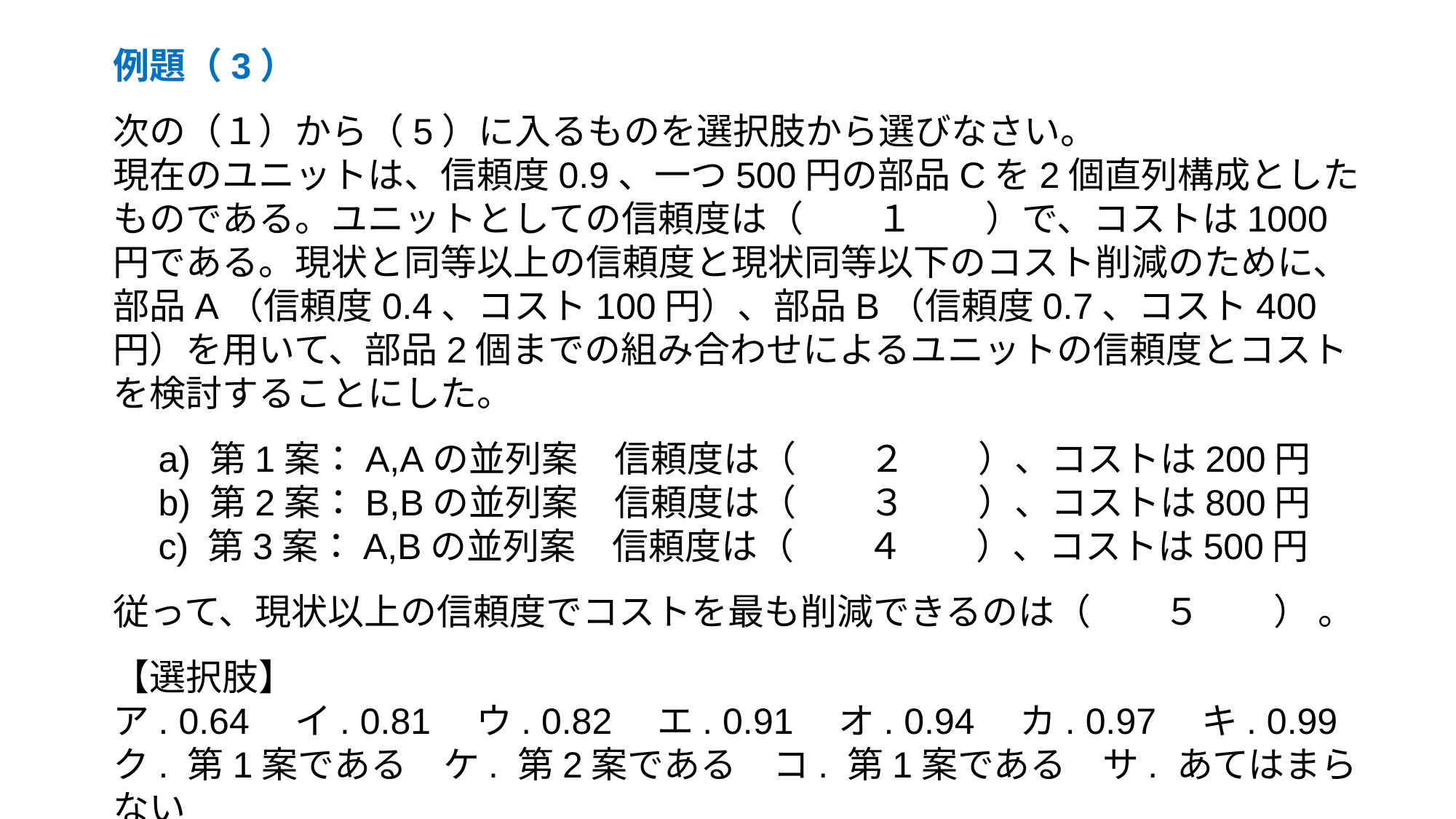

例題（3）

次の（１）から（5）に入るものを選択肢から選びなさい。
現在のユニットは、信頼度0.9、一つ500円の部品Cを2個直列構成としたものである。ユニットとしての信頼度は（　　１　　）で、コストは1000円である。現状と同等以上の信頼度と現状同等以下のコスト削減のために、部品A（信頼度0.4、コスト100円）、部品B（信頼度0.7、コスト400円）を用いて、部品2個までの組み合わせによるユニットの信頼度とコストを検討することにした。

　a) 第1案：A,Aの並列案　信頼度は（　　２　　）、コストは200円
　b) 第2案：B,Bの並列案　信頼度は（　　３　　）、コストは800円
　c) 第3案：A,Bの並列案　信頼度は（　　４　　）、コストは500円

従って、現状以上の信頼度でコストを最も削減できるのは（　　５　　） 。

【選択肢】
ア. 0.64　イ. 0.81　ウ. 0.82　エ. 0.91　オ. 0.94　カ. 0.97　キ. 0.99
ク. 第1案である　ケ. 第2案である　コ. 第1案である　サ. あてはまらない